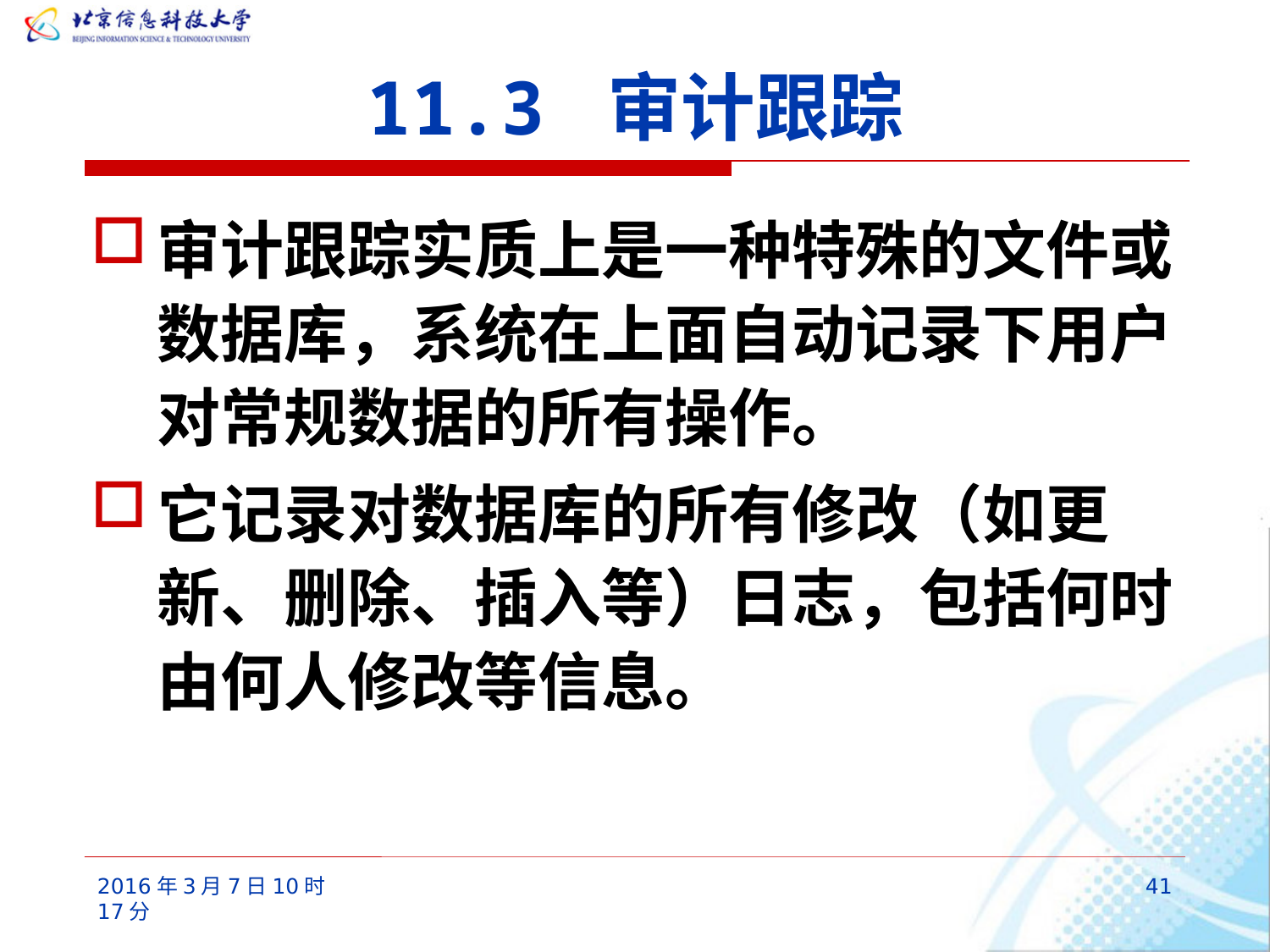

# 11.3 审计跟踪
审计跟踪实质上是一种特殊的文件或数据库，系统在上面自动记录下用户对常规数据的所有操作。
它记录对数据库的所有修改（如更新、删除、插入等）日志，包括何时由何人修改等信息。
2016年3月7日10时17分
41